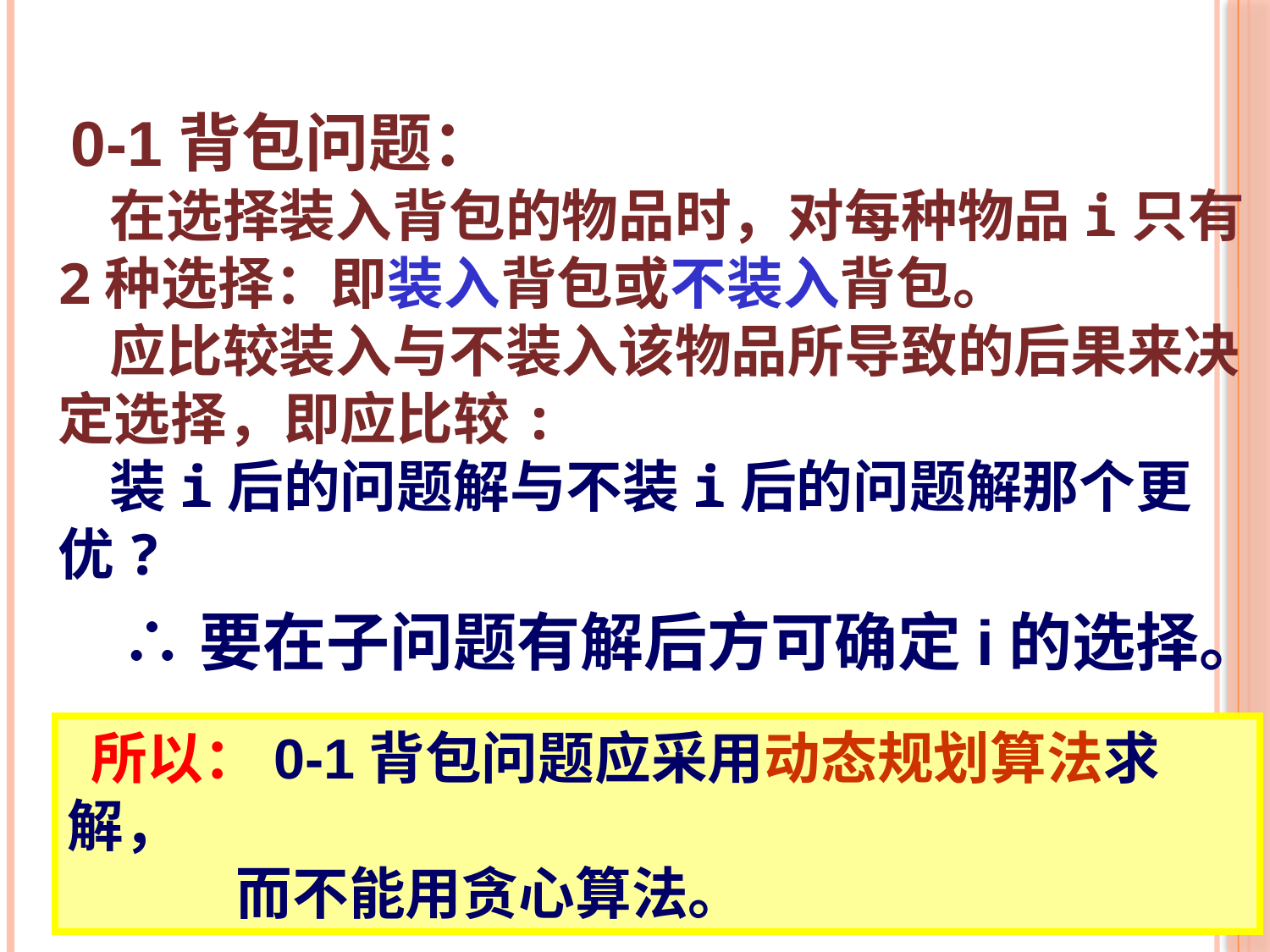

0-1背包问题：
   在选择装入背包的物品时，对每种物品i只有2种选择：即装入背包或不装入背包。
   应比较装入与不装入该物品所导致的后果来决定选择，即应比较:
   装i后的问题解与不装i后的问题解那个更优?
∴要在子问题有解后方可确定i的选择。
 所以：0-1背包问题应采用动态规划算法求解，
            而不能用贪心算法。